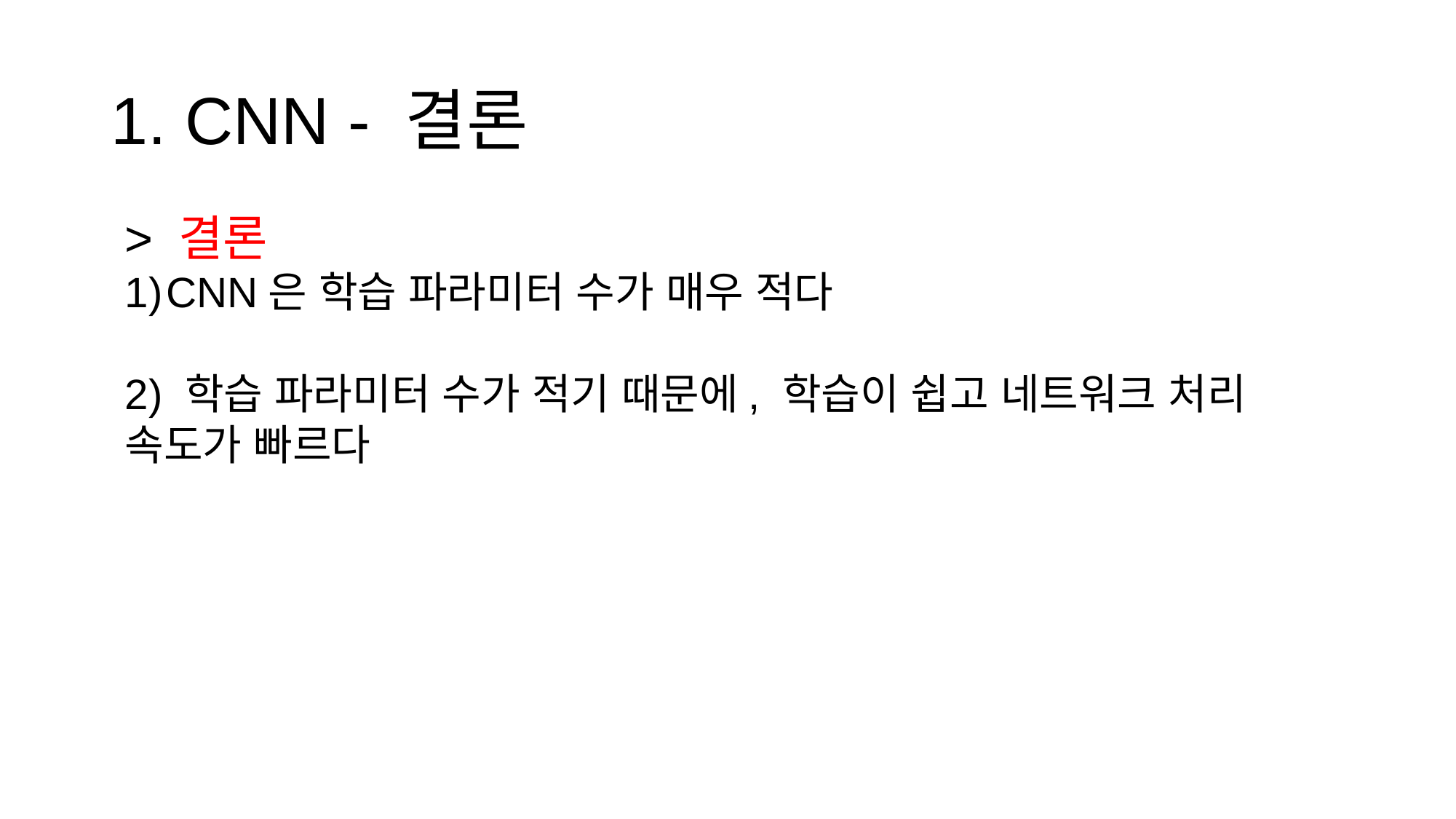

# 1. CNN - 결론
> 결론
CNN은 학습 파라미터 수가 매우 적다

2) 학습 파라미터 수가 적기 때문에, 학습이 쉽고 네트워크 처리 속도가 빠르다